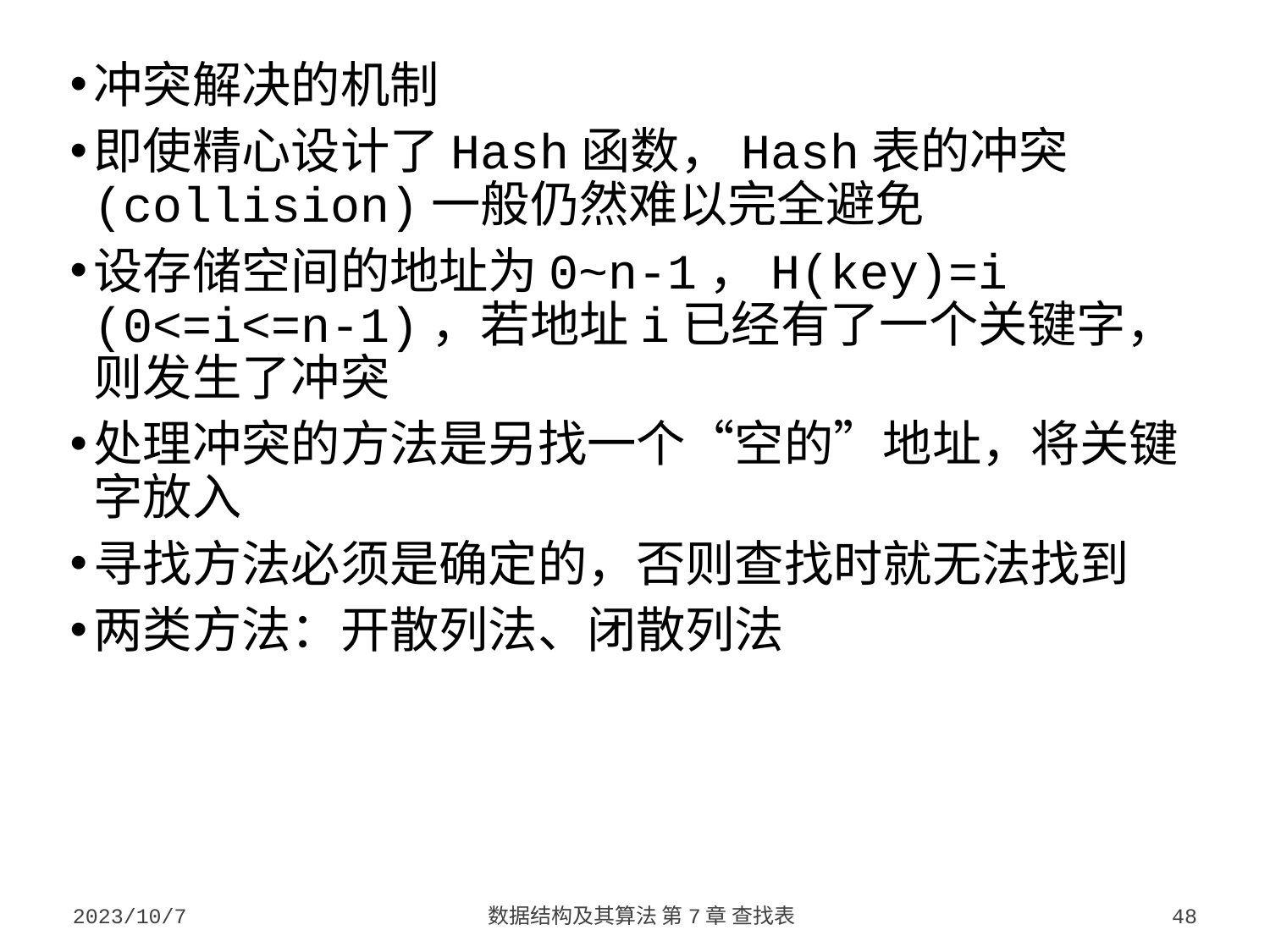

冲突解决的机制
即使精心设计了Hash函数，Hash表的冲突(collision)一般仍然难以完全避免
设存储空间的地址为0~n-1，H(key)=i (0<=i<=n-1)，若地址i已经有了一个关键字，则发生了冲突
处理冲突的方法是另找一个“空的”地址，将关键字放入
寻找方法必须是确定的，否则查找时就无法找到
两类方法：开散列法、闭散列法
2023/10/7
数据结构及其算法 第7章 查找表
48